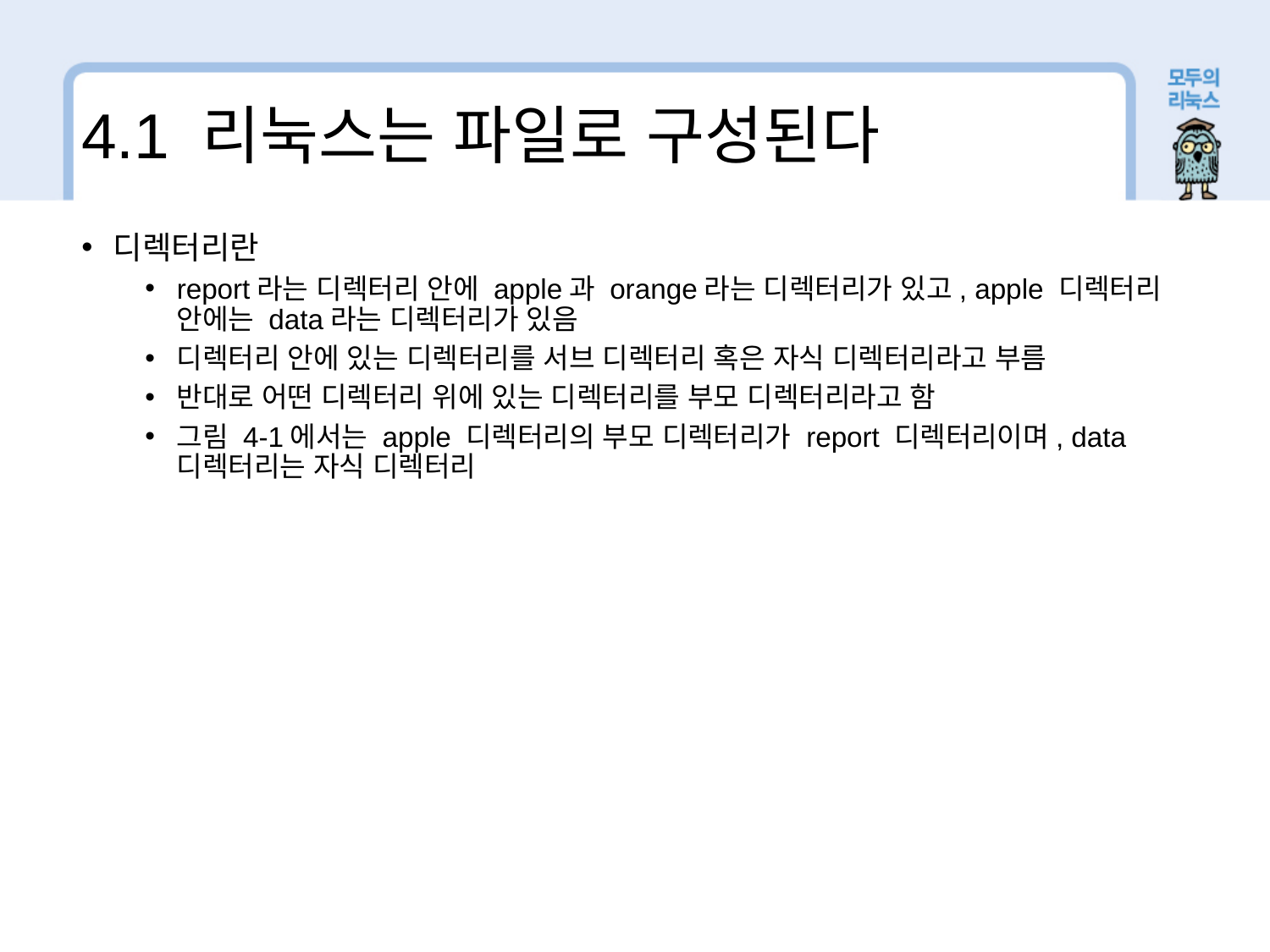

4.1 리눅스는 파일로 구성된다
디렉터리란
report라는 디렉터리 안에 apple과 orange라는 디렉터리가 있고, apple 디렉터리 안에는 data라는 디렉터리가 있음
디렉터리 안에 있는 디렉터리를 서브 디렉터리 혹은 자식 디렉터리라고 부름
반대로 어떤 디렉터리 위에 있는 디렉터리를 부모 디렉터리라고 함
그림 4-1에서는 apple 디렉터리의 부모 디렉터리가 report 디렉터리이며, data 디렉터리는 자식 디렉터리